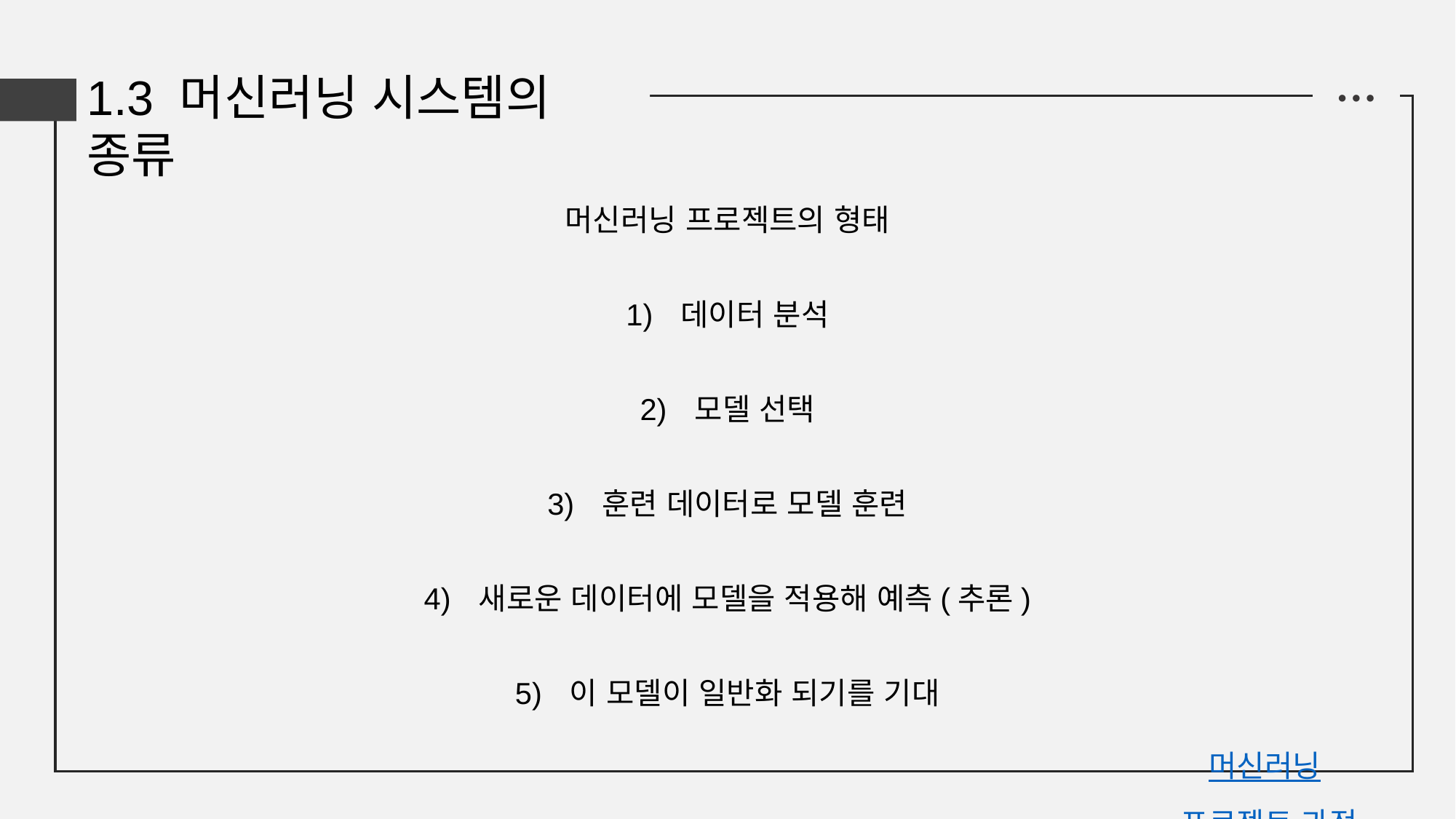

1.3 머신러닝 시스템의 종류

● ● ●

머신러닝 프로젝트의 형태

데이터 분석

모델 선택

훈련 데이터로 모델 훈련

새로운 데이터에 모델을 적용해 예측(추론)

이 모델이 일반화 되기를 기대
머신러닝 프로젝트 과정